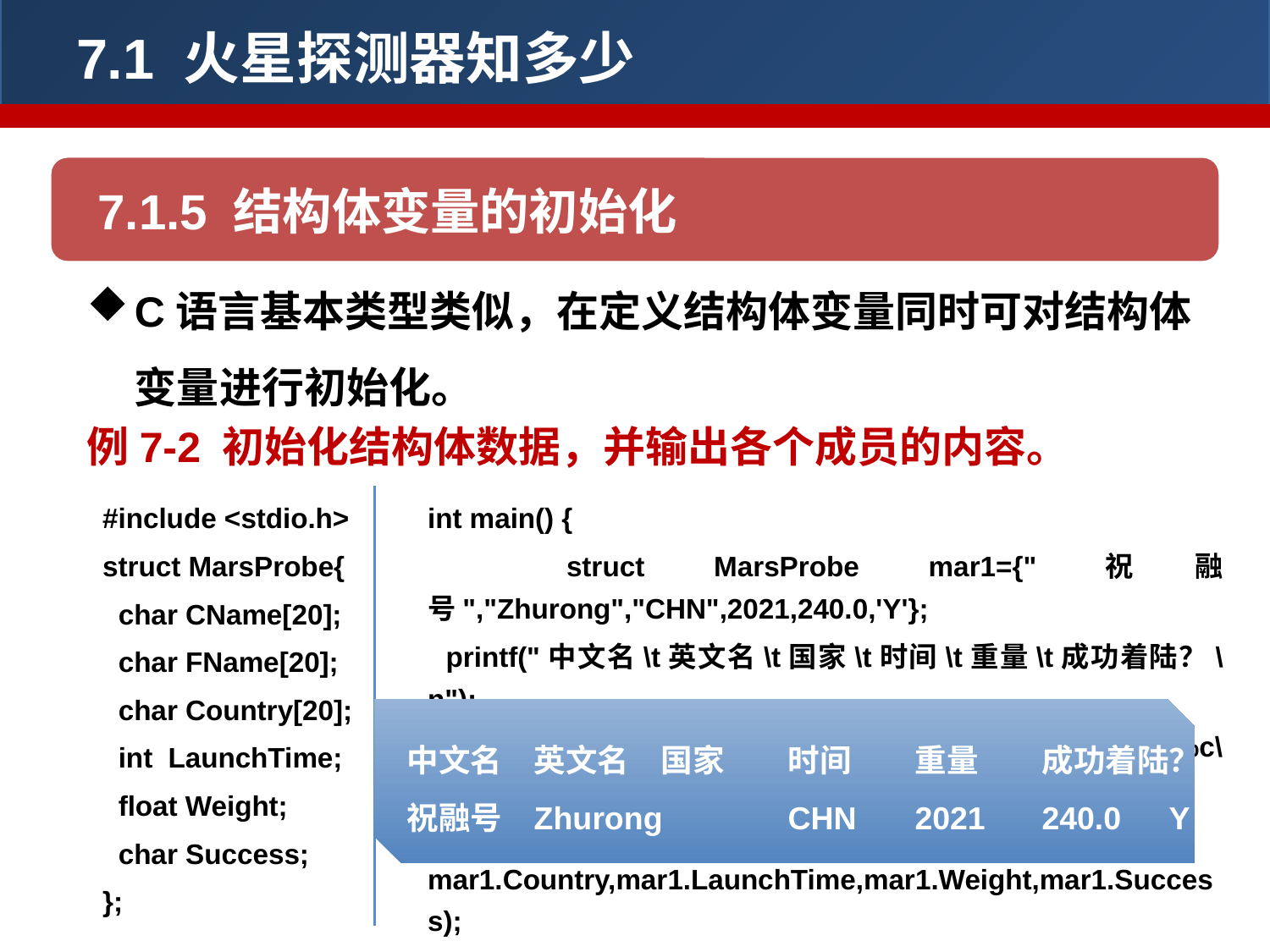

7.1 火星探测器知多少
7.1.5 结构体变量的初始化
C语言基本类型类似，在定义结构体变量同时可对结构体变量进行初始化。
例7-2 初始化结构体数据，并输出各个成员的内容。

#include <stdio.h>
struct MarsProbe{
  char CName[20];
  char FName[20];
  char Country[20];
  int  LaunchTime;
  float Weight;
  char Success;
};
int main() {
  struct MarsProbe mar1={"祝融号","Zhurong","CHN",2021,240.0,'Y'};
  printf("中文名\t英文名\t国家\t时间\t重量\t成功着陆？\n");
  printf("%s\t%s\t%s\t%d\t%.1f\t%c\n",mar1.CName,mar1.FName,
        mar1.Country,mar1.LaunchTime,mar1.Weight,mar1.Success);
  return 0;
}

中文名	英文名	国家	时间	重量	成功着陆？
祝融号	Zhurong	CHN	2021	240.0	Y